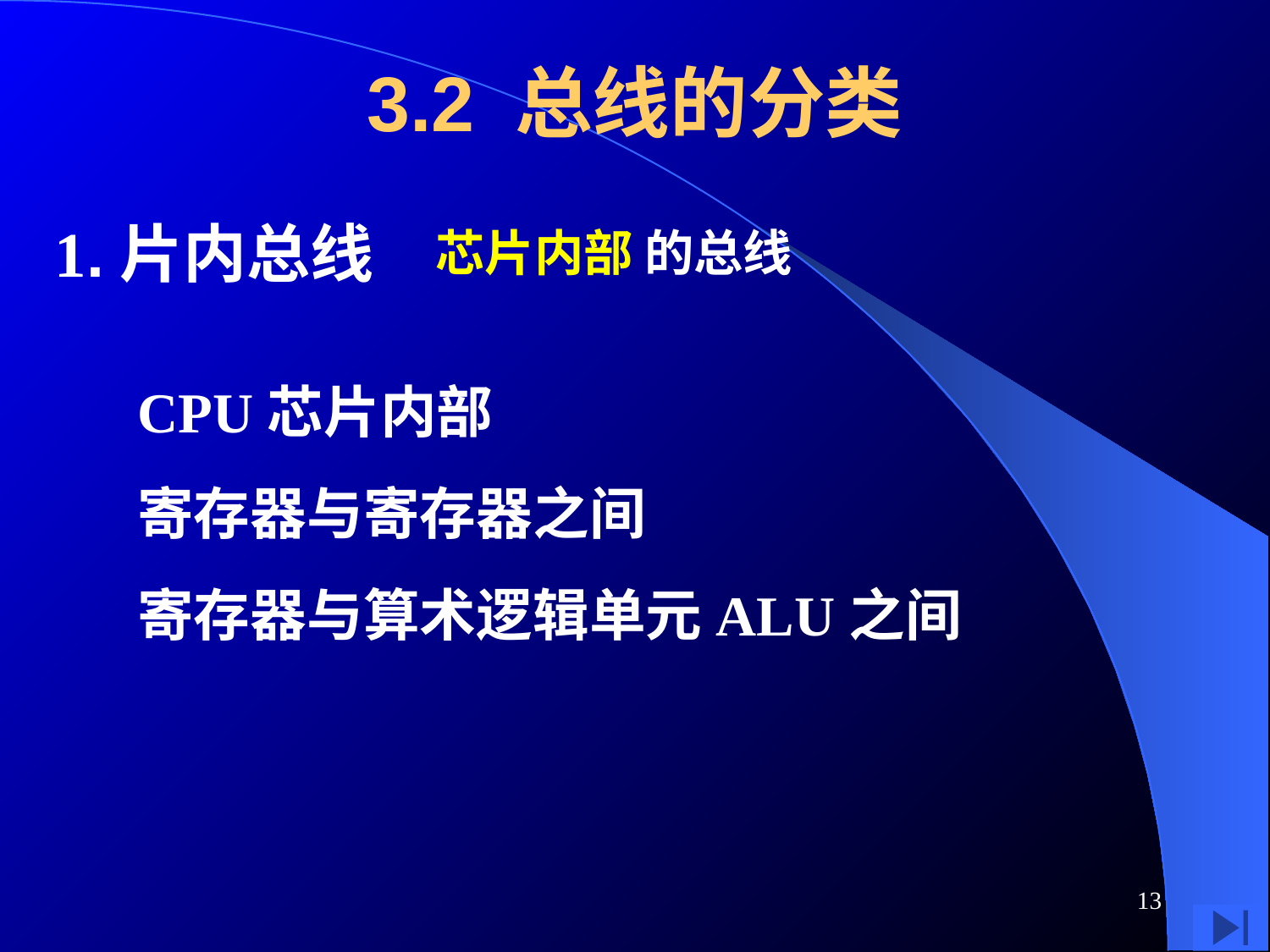

# 3.2 总线的分类
1.片内总线
芯片内部 的总线
CPU芯片内部
寄存器与寄存器之间
寄存器与算术逻辑单元ALU之间
13